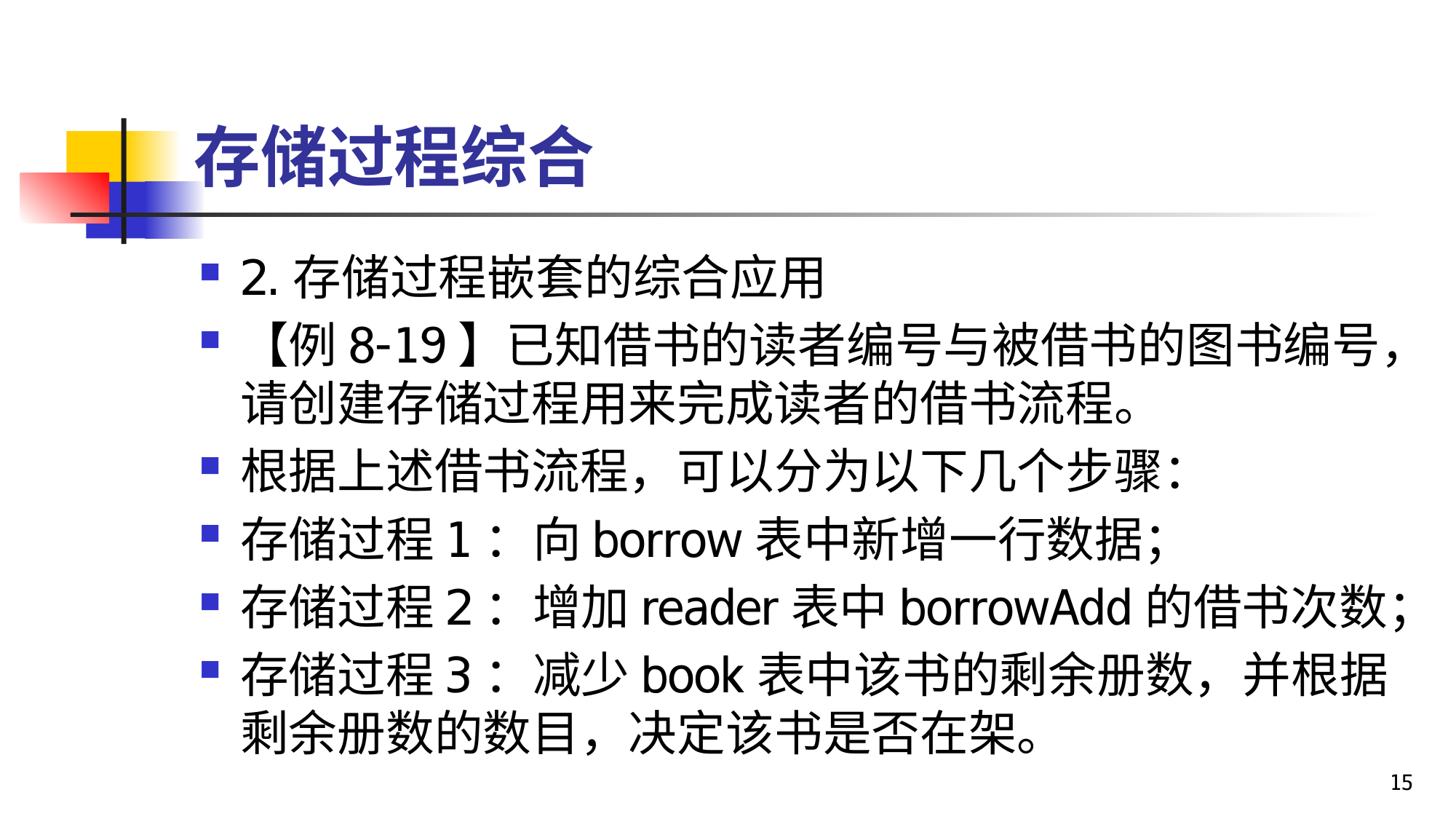

# 存储过程综合
2.存储过程嵌套的综合应用
【例8-19】已知借书的读者编号与被借书的图书编号，请创建存储过程用来完成读者的借书流程。
根据上述借书流程，可以分为以下几个步骤：
存储过程1：向borrow表中新增一行数据；
存储过程2：增加reader表中borrowAdd的借书次数；
存储过程3：减少book表中该书的剩余册数，并根据剩余册数的数目，决定该书是否在架。

15